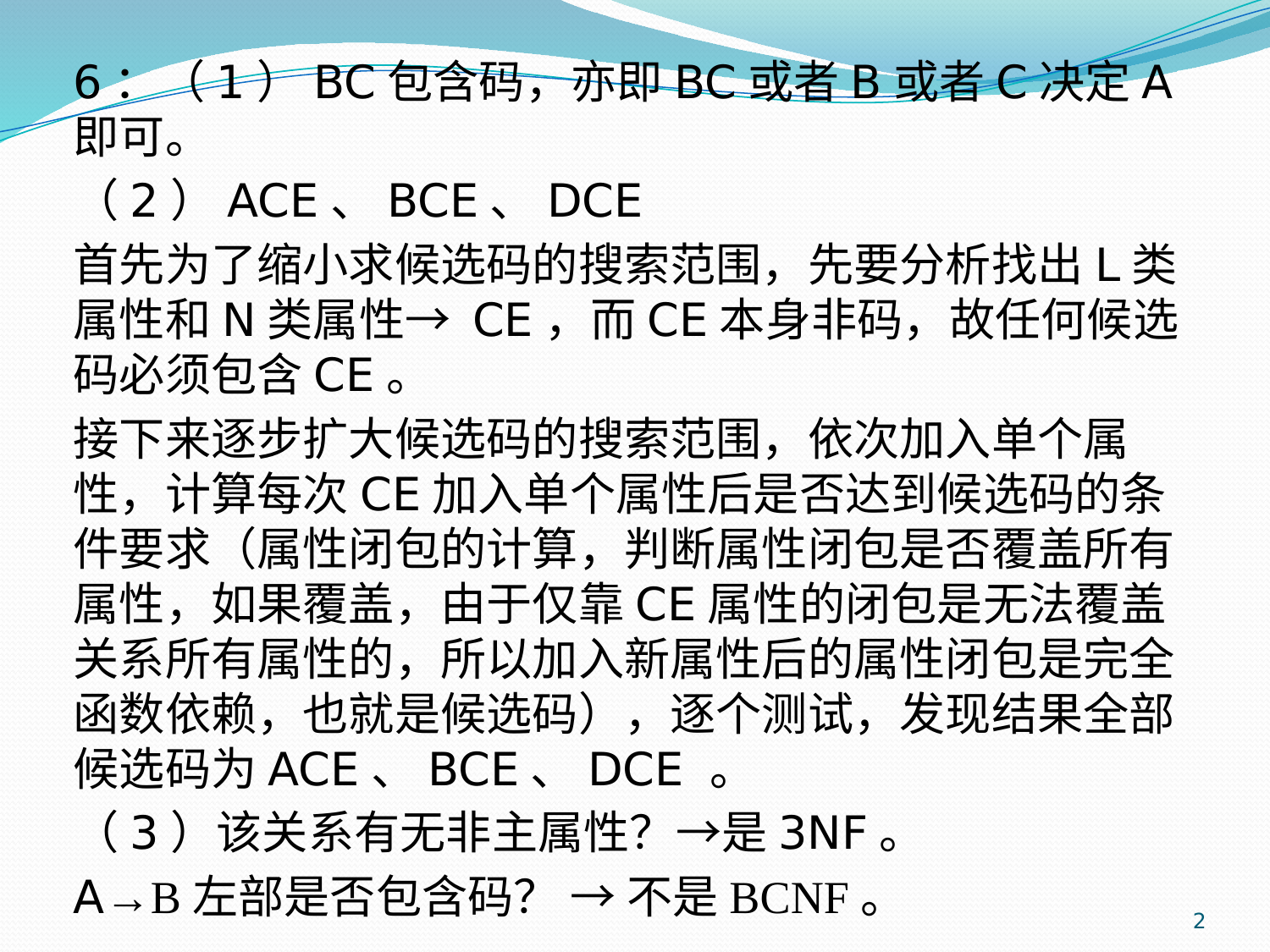

6：（1）BC包含码，亦即BC或者B或者C决定A即可。
（2）ACE、BCE、DCE
首先为了缩小求候选码的搜索范围，先要分析找出L类属性和N类属性→ CE，而CE本身非码，故任何候选码必须包含CE。
接下来逐步扩大候选码的搜索范围，依次加入单个属性，计算每次CE加入单个属性后是否达到候选码的条件要求（属性闭包的计算，判断属性闭包是否覆盖所有属性，如果覆盖，由于仅靠CE属性的闭包是无法覆盖关系所有属性的，所以加入新属性后的属性闭包是完全函数依赖，也就是候选码），逐个测试，发现结果全部候选码为ACE、BCE、DCE 。
（3）该关系有无非主属性？→是3NF。
A→B左部是否包含码？ → 不是BCNF。
2